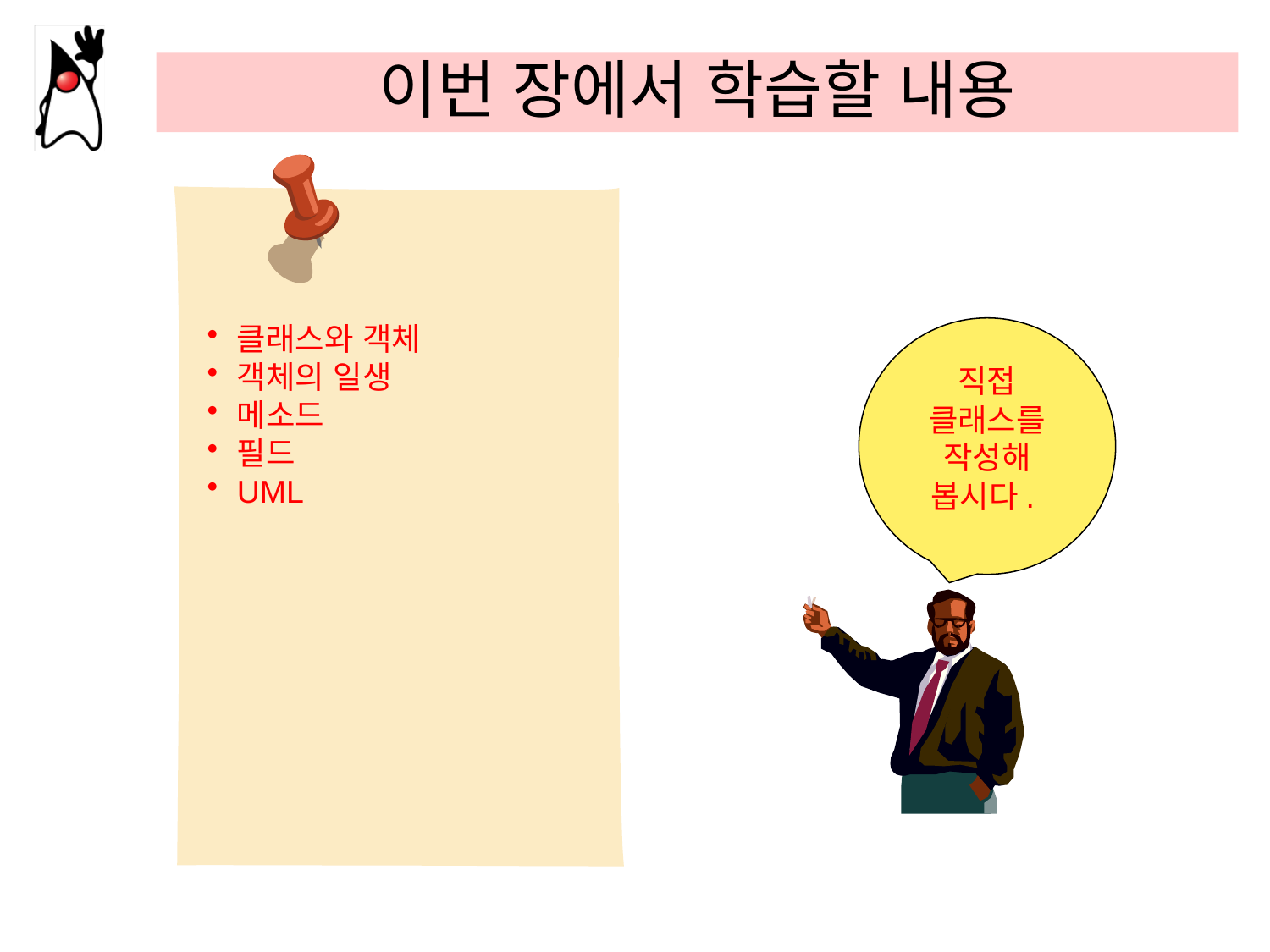

# 이번 장에서 학습할 내용

클래스와 객체
객체의 일생
메소드
필드
UML
직접 클래스를 작성해 봅시다.